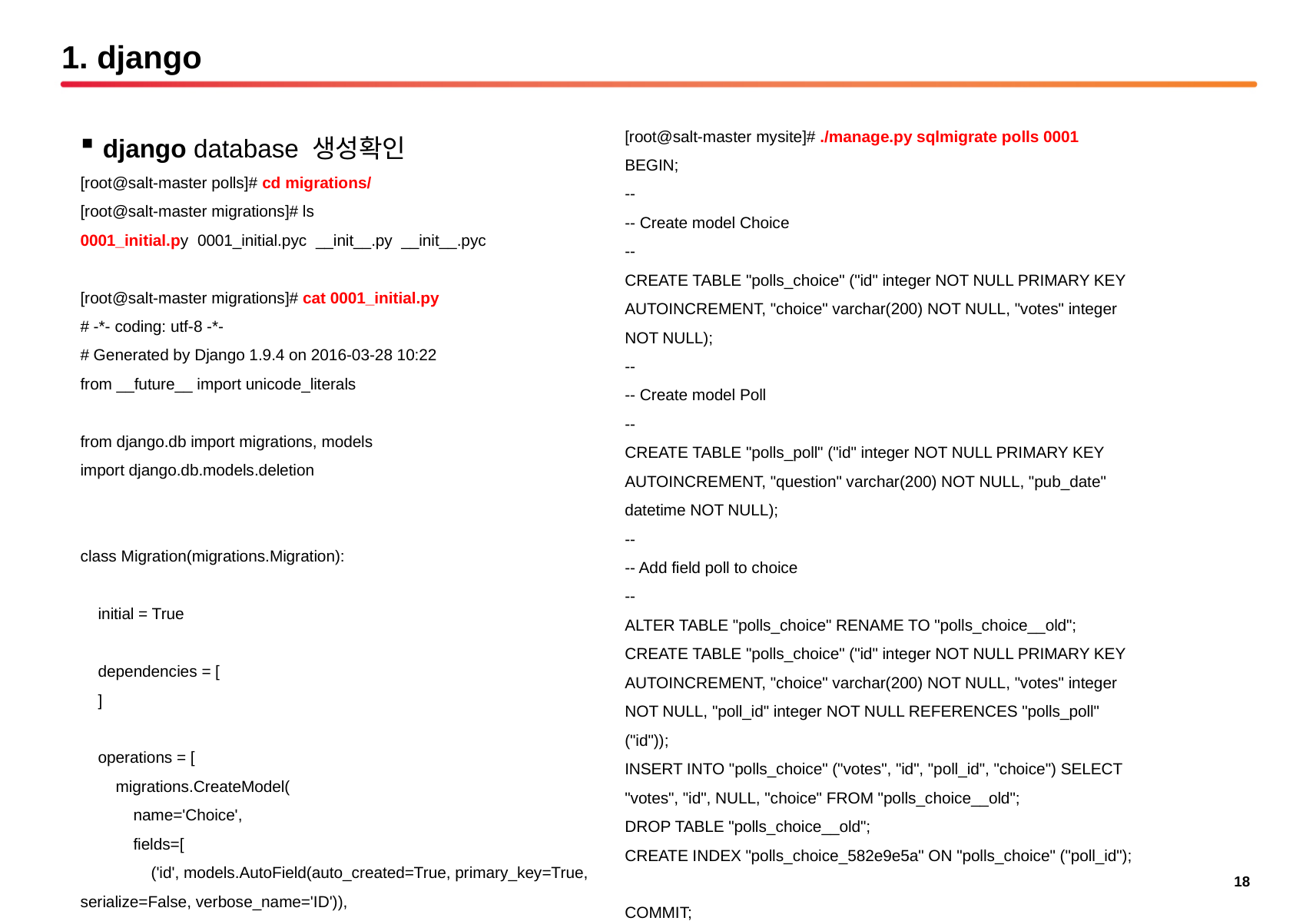

# 1. django
[root@salt-master mysite]# ./manage.py sqlmigrate polls 0001
BEGIN;
--
-- Create model Choice
--
CREATE TABLE "polls_choice" ("id" integer NOT NULL PRIMARY KEY AUTOINCREMENT, "choice" varchar(200) NOT NULL, "votes" integer NOT NULL);
--
-- Create model Poll
--
CREATE TABLE "polls_poll" ("id" integer NOT NULL PRIMARY KEY AUTOINCREMENT, "question" varchar(200) NOT NULL, "pub_date" datetime NOT NULL);
--
-- Add field poll to choice
--
ALTER TABLE "polls_choice" RENAME TO "polls_choice__old";
CREATE TABLE "polls_choice" ("id" integer NOT NULL PRIMARY KEY AUTOINCREMENT, "choice" varchar(200) NOT NULL, "votes" integer NOT NULL, "poll_id" integer NOT NULL REFERENCES "polls_poll" ("id"));
INSERT INTO "polls_choice" ("votes", "id", "poll_id", "choice") SELECT "votes", "id", NULL, "choice" FROM "polls_choice__old";
DROP TABLE "polls_choice__old";
CREATE INDEX "polls_choice_582e9e5a" ON "polls_choice" ("poll_id");

COMMIT;
django database 생성확인
[root@salt-master polls]# cd migrations/
[root@salt-master migrations]# ls
0001_initial.py  0001_initial.pyc  __init__.py  __init__.pyc

[root@salt-master migrations]# cat 0001_initial.py
# -*- coding: utf-8 -*-
# Generated by Django 1.9.4 on 2016-03-28 10:22
from __future__ import unicode_literals

from django.db import migrations, models
import django.db.models.deletion

class Migration(migrations.Migration):

    initial = True

    dependencies = [
    ]

    operations = [
        migrations.CreateModel(
            name='Choice',
            fields=[
                ('id', models.AutoField(auto_created=True, primary_key=True, serialize=False, verbose_name='ID')),
                ('choice', models.CharField(max_length=200)),
                ('votes', models.IntegerField()),
            ],
        ),
        migrations.CreateModel(
            name='Poll',
            fields=[
                ('id', models.AutoField(auto_created=True, primary_key=True, serialize=False, verbose_name='ID')),
                ('question', models.CharField(max_length=200)),
                ('pub_date', models.DateTimeField(verbose_name='date published')),
            ],
        ),
        migrations.AddField(
            model_name='choice',
            name='poll',
            field=models.ForeignKey(on_delete=django.db.models.deletion.CASCADE, to='polls.Poll'),
        ),
    ]